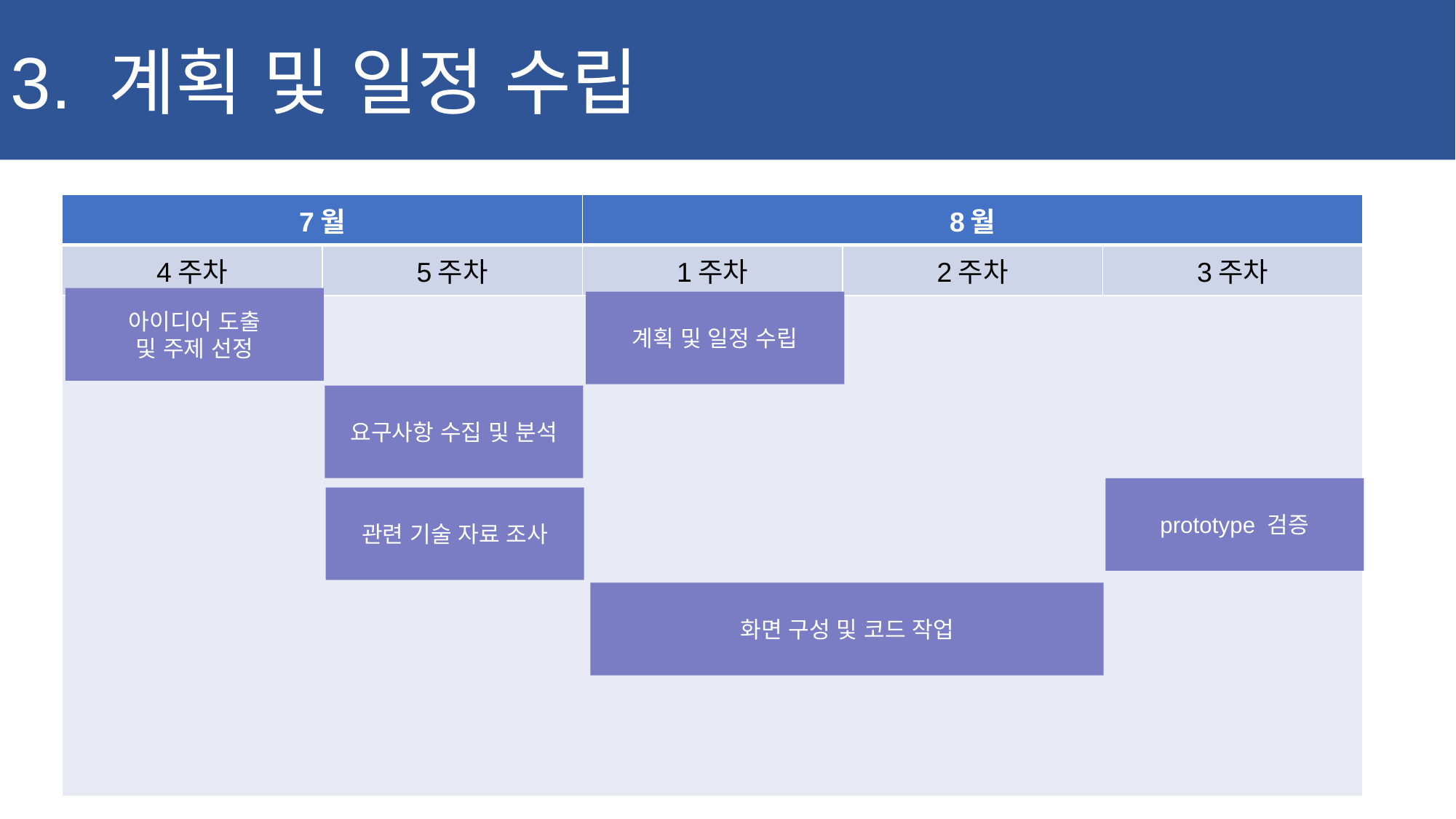

3. 계획 및 일정 수립
| 7월 |  | 8월 |  |  |
| --- | --- | --- | --- | --- |
| 4주차 | 5주차 | 1주차 | 2주차 | 3주차 |
|  |  |  |  |  |
아이디어 도출
및 주제 선정
계획 및 일정 수립
요구사항 수집 및 분석
prototype 검증
관련 기술 자료 조사
화면 구성 및 코드 작업